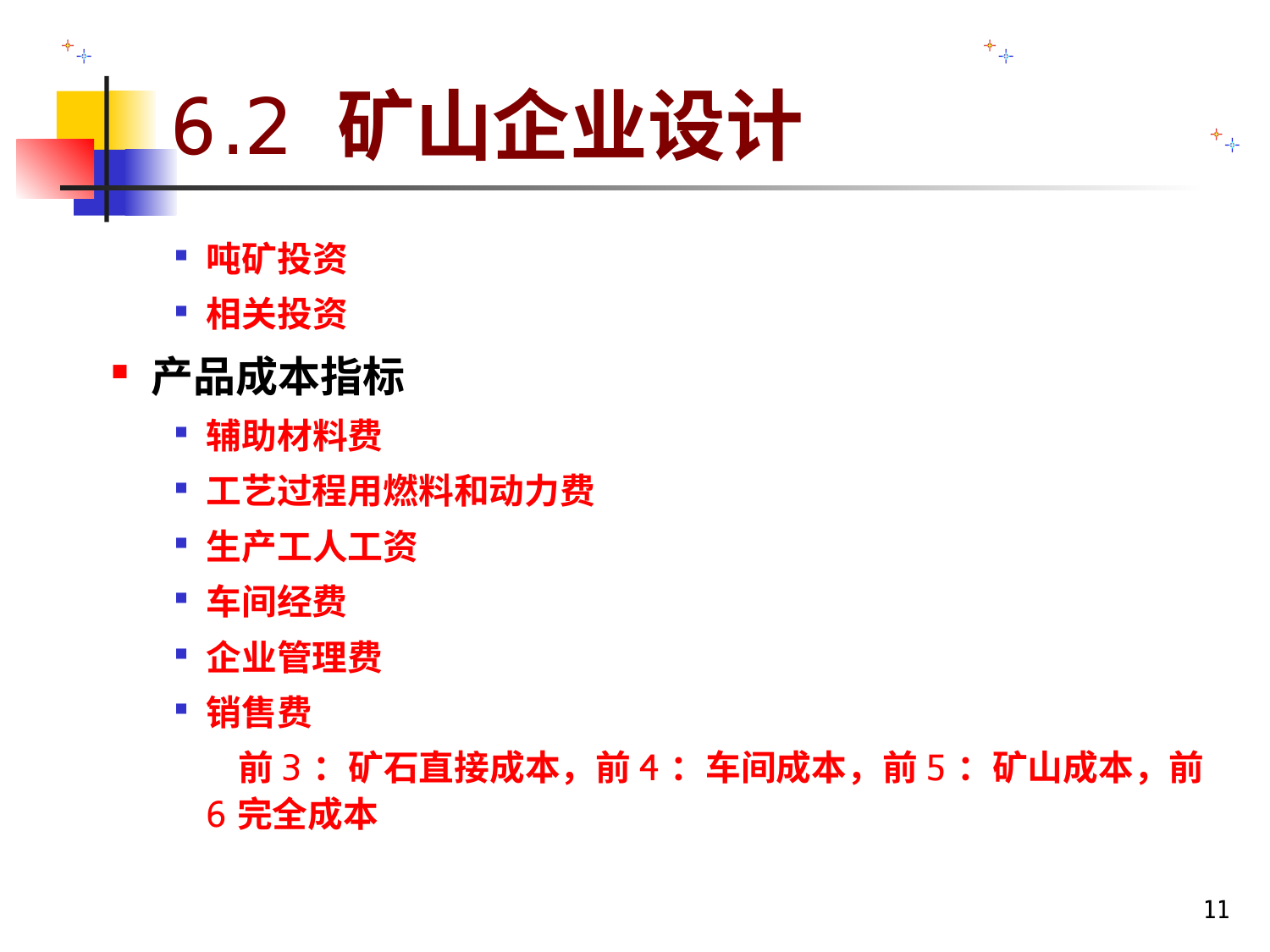

# 6.2 矿山企业设计
吨矿投资
相关投资
产品成本指标
辅助材料费
工艺过程用燃料和动力费
生产工人工资
车间经费
企业管理费
销售费
前3：矿石直接成本，前4：车间成本，前5：矿山成本，前6完全成本
11